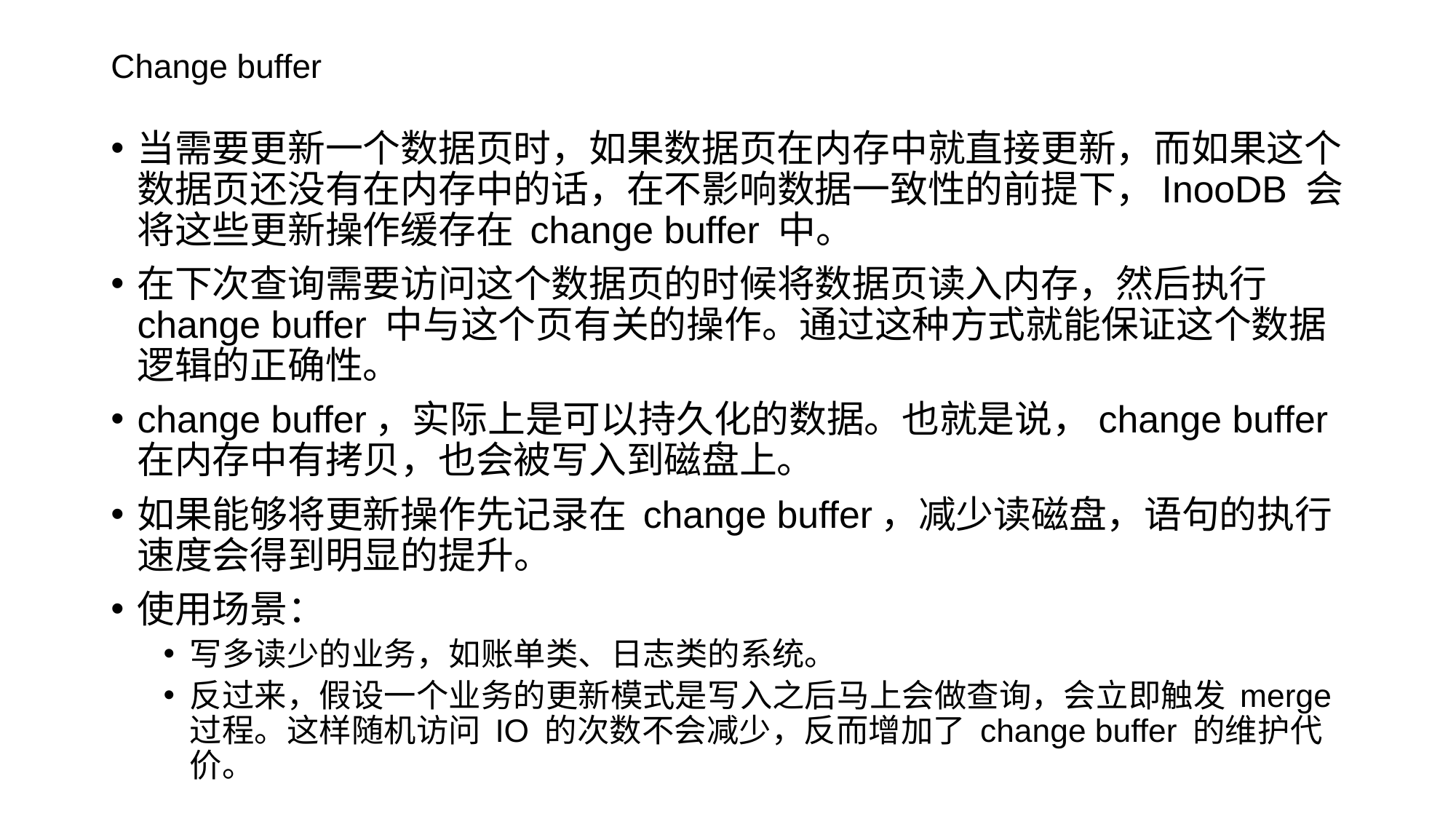

# Change buffer
当需要更新一个数据页时，如果数据页在内存中就直接更新，而如果这个数据页还没有在内存中的话，在不影响数据一致性的前提下，InooDB 会将这些更新操作缓存在 change buffer 中。
在下次查询需要访问这个数据页的时候将数据页读入内存，然后执行 change buffer 中与这个页有关的操作。通过这种方式就能保证这个数据逻辑的正确性。
change buffer，实际上是可以持久化的数据。也就是说，change buffer 在内存中有拷贝，也会被写入到磁盘上。
如果能够将更新操作先记录在 change buffer，减少读磁盘，语句的执行速度会得到明显的提升。
使用场景：
写多读少的业务，如账单类、日志类的系统。
反过来，假设一个业务的更新模式是写入之后马上会做查询，会立即触发 merge 过程。这样随机访问 IO 的次数不会减少，反而增加了 change buffer 的维护代价。